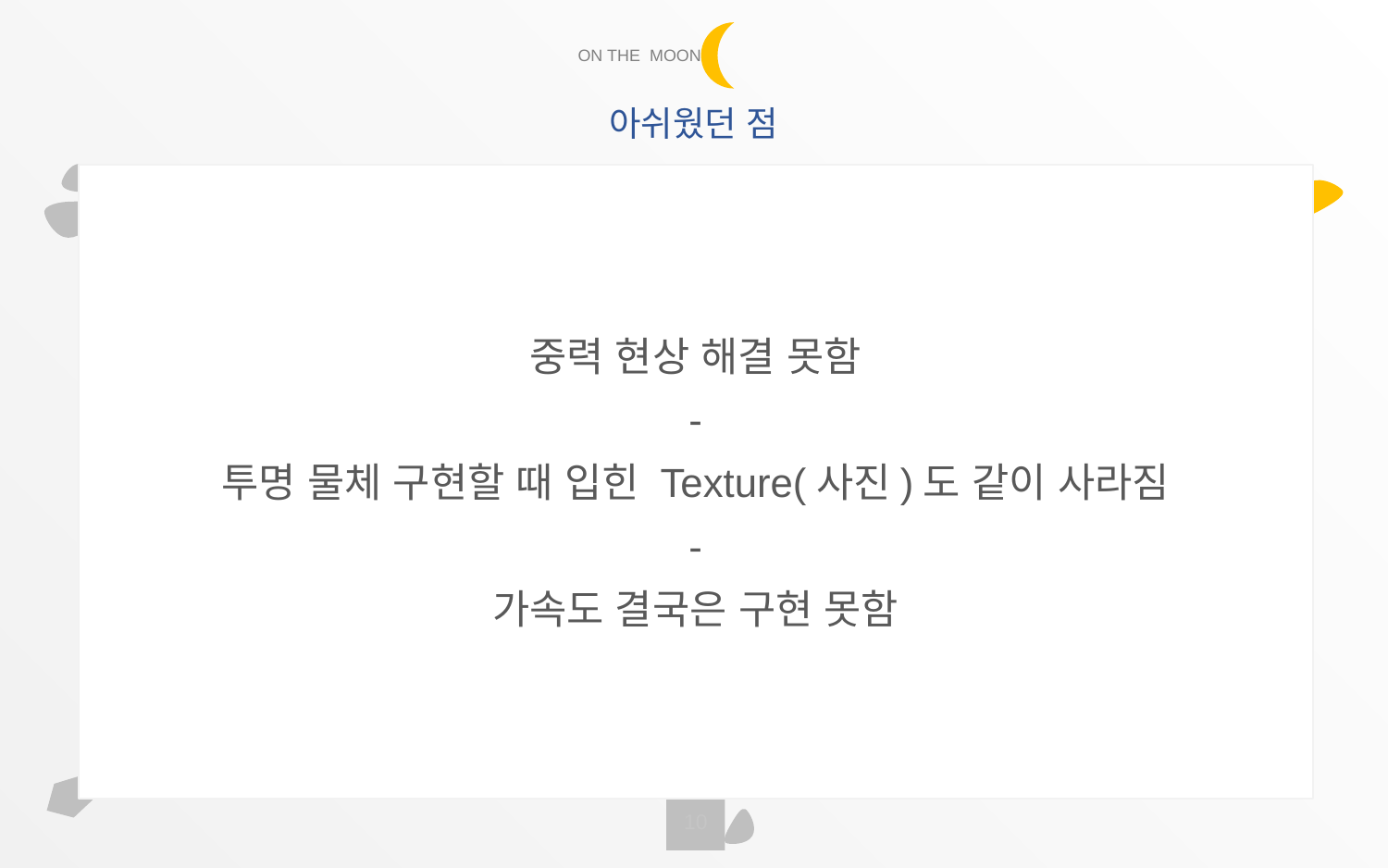

# ON THE  MOON
아쉬웠던 점
중력 현상 해결 못함
-
투명 물체 구현할 때 입힌 Texture(사진)도 같이 사라짐
-
가속도 결국은 구현 못함

10